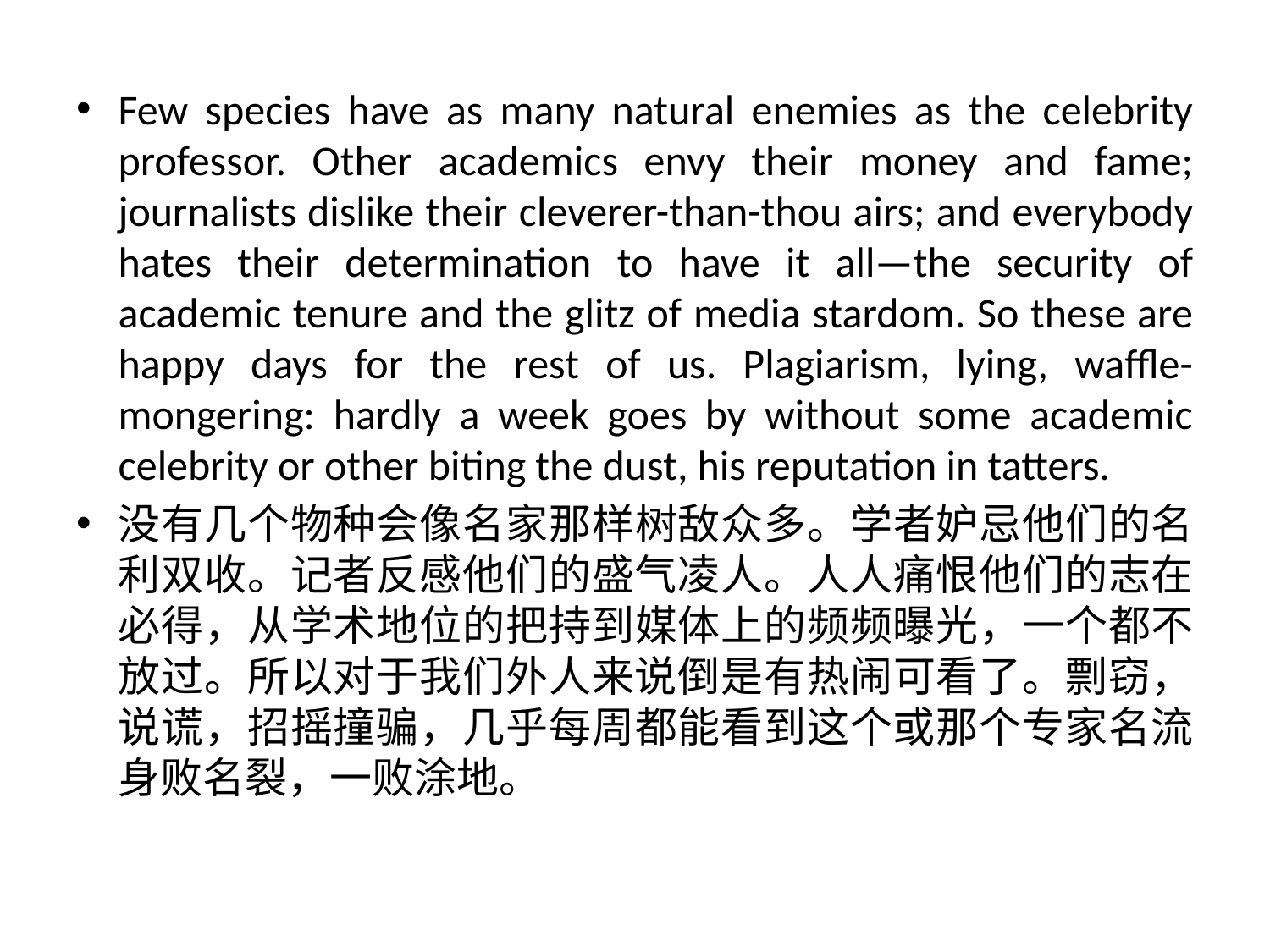

Few species have as many natural enemies as the celebrity professor. Other academics envy their money and fame; journalists dislike their cleverer-than-thou airs; and everybody hates their determination to have it all—the security of academic tenure and the glitz of media stardom. So these are happy days for the rest of us. Plagiarism, lying, waffle-mongering: hardly a week goes by without some academic celebrity or other biting the dust, his reputation in tatters.
没有几个物种会像名家那样树敌众多。学者妒忌他们的名利双收。记者反感他们的盛气凌人。人人痛恨他们的志在必得，从学术地位的把持到媒体上的频频曝光，一个都不放过。所以对于我们外人来说倒是有热闹可看了。剽窃，说谎，招摇撞骗，几乎每周都能看到这个或那个专家名流身败名裂，一败涂地。